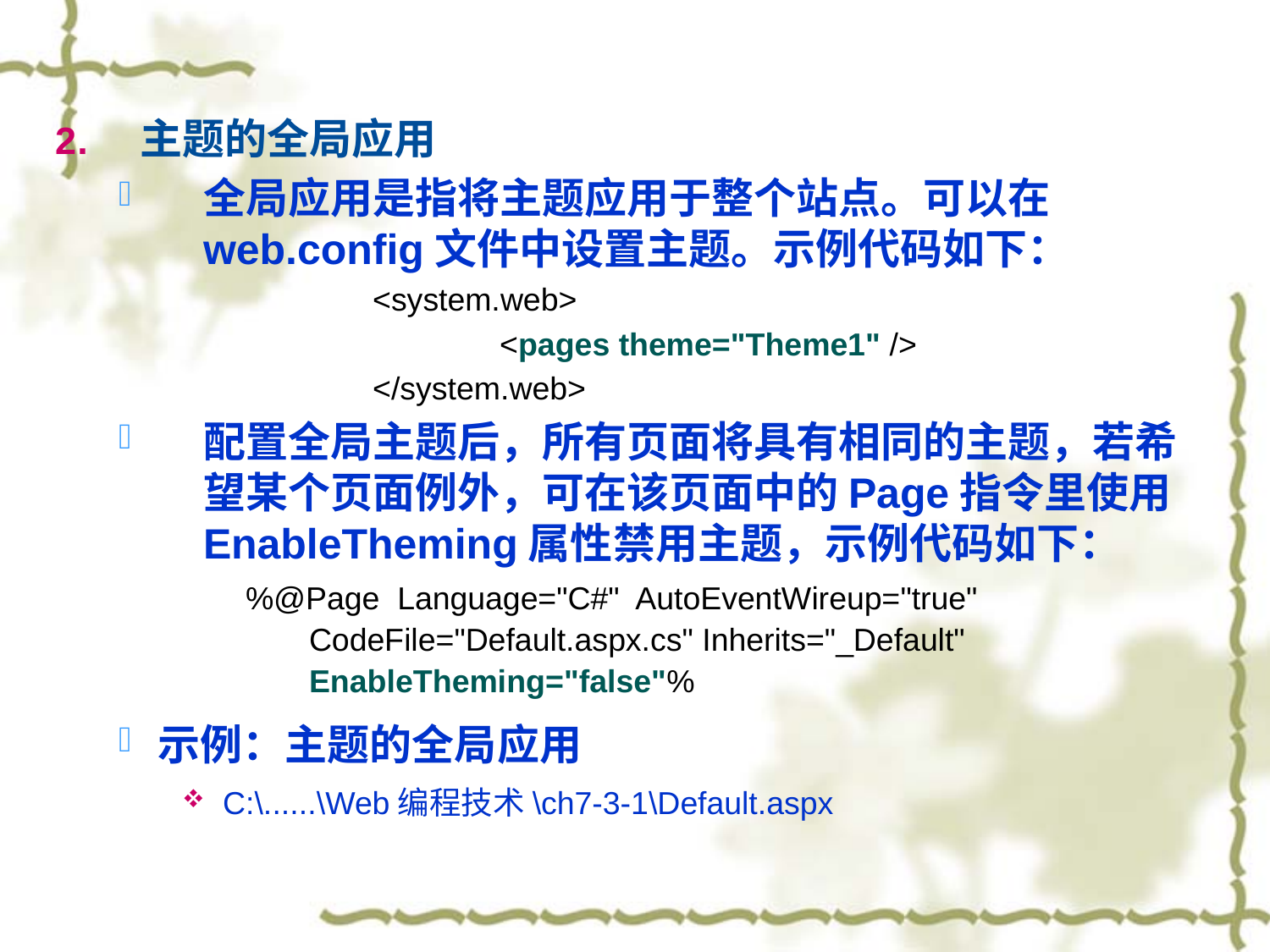

主题的全局应用
全局应用是指将主题应用于整个站点。可以在web.config文件中设置主题。示例代码如下：
		<system.web>
			<pages theme="Theme1" />
		</system.web>
配置全局主题后，所有页面将具有相同的主题，若希望某个页面例外，可在该页面中的Page指令里使用EnableTheming属性禁用主题，示例代码如下：
%@Page  Language="C#"  AutoEventWireup="true"  CodeFile="Default.aspx.cs" Inherits="_Default"  EnableTheming="false"%
示例：主题的全局应用
 C:\......\Web编程技术\ch7-3-1\Default.aspx